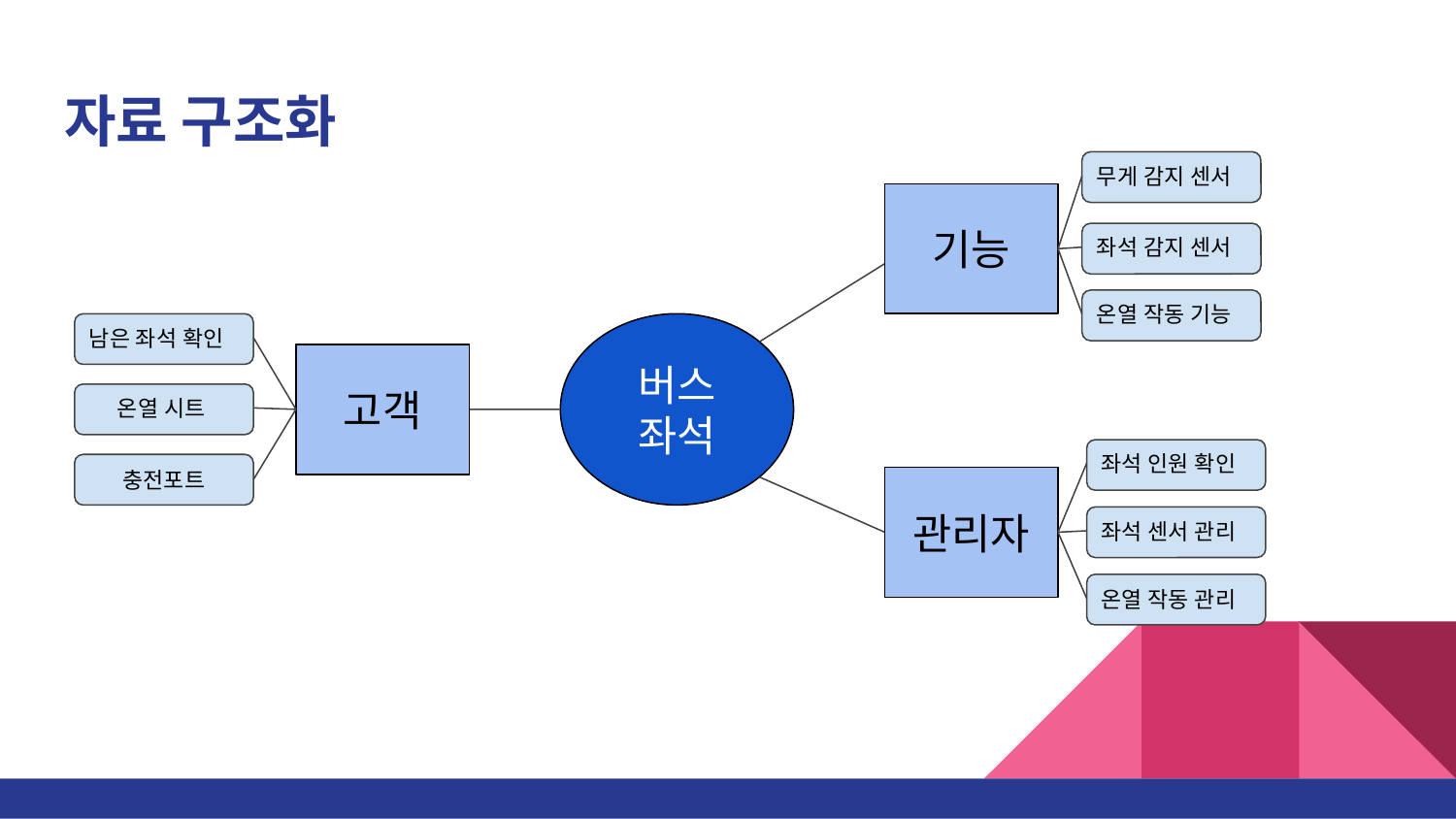

# 자료 구조화
무게 감지 센서

기능

좌석 감지 센서

온열 작동 기능

남은 좌석 확인

고객
버스 좌석
온열 시트

좌석 인원 확인

충전포트

관리자
좌석 센서 관리

온열 작동 관리